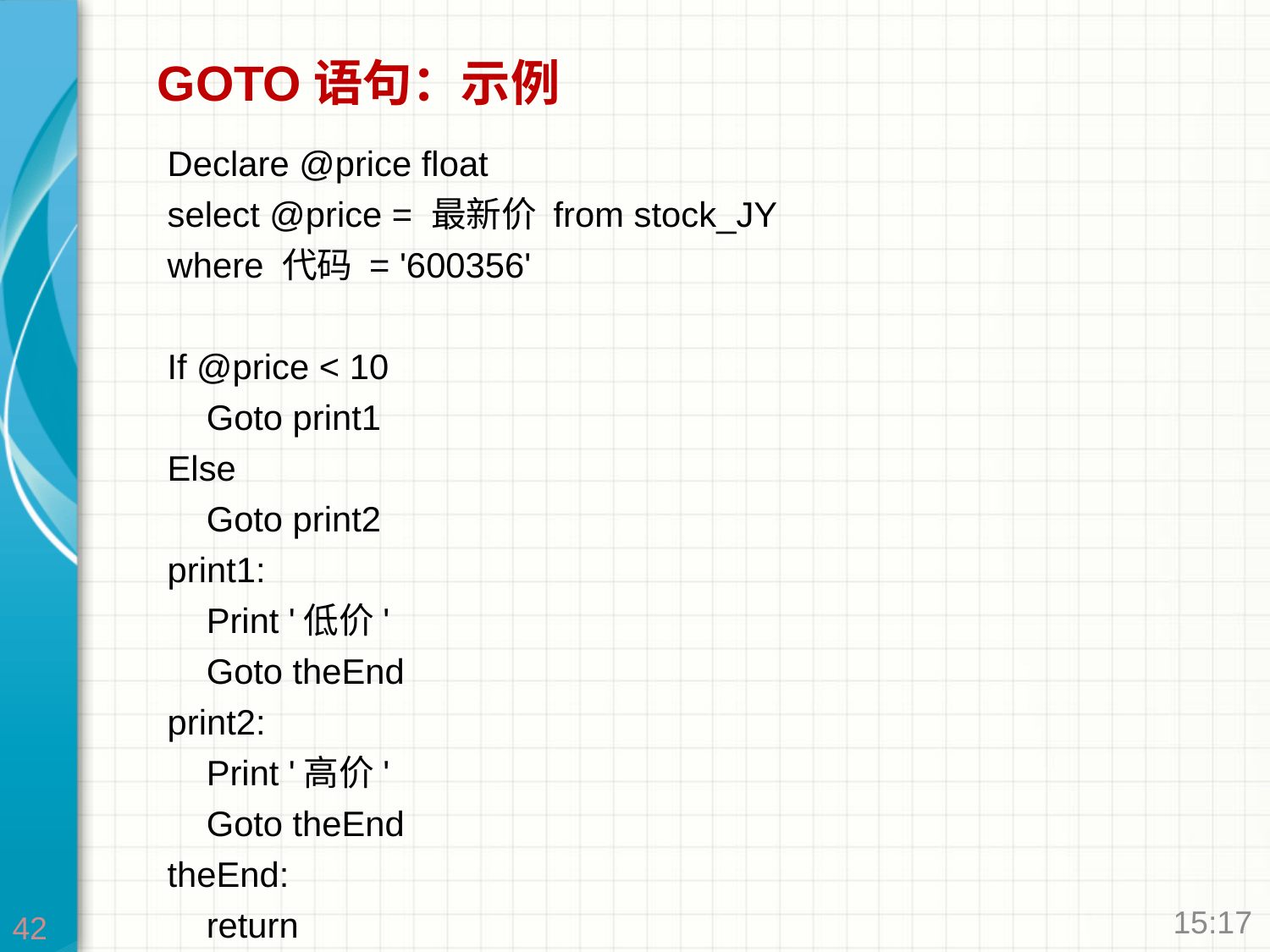

GOTO语句：示例
Declare @price float
select @price = 最新价 from stock_JY where 代码 = '600356'
If @price < 10
    Goto print1
Else
    Goto print2
print1:
    Print '低价'
    Goto theEnd
print2:
    Print '高价'
    Goto theEnd
theEnd:
    return
15:17
42